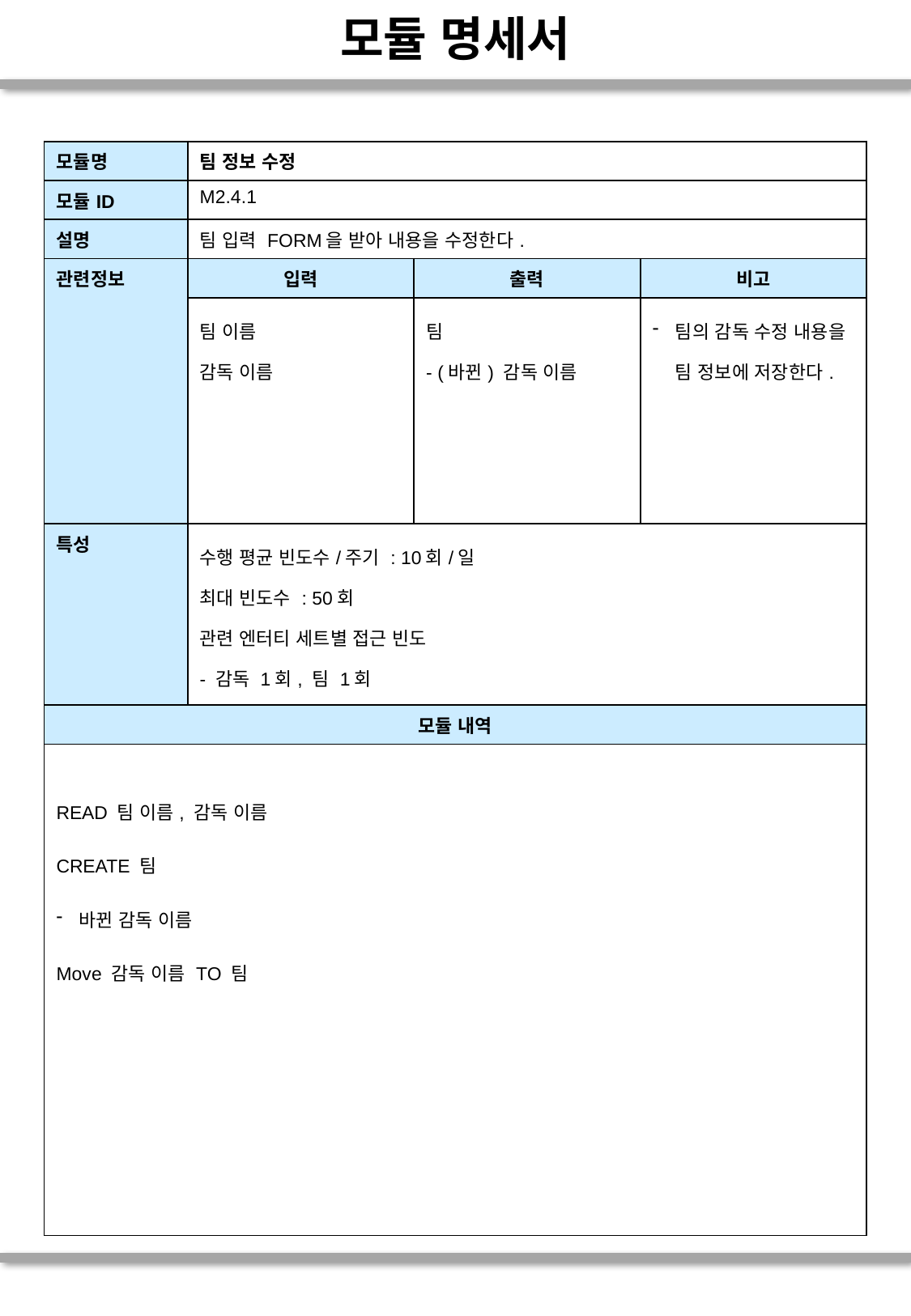

# 모듈 명세서
| 모듈명 | 팀 정보 수정 |  |  |
| --- | --- | --- | --- |
| 모듈ID | M2.4.1 |  |  |
| 설명 | 팀 입력 FORM을 받아 내용을 수정한다. |  |  |
| 관련정보 | 입력 | 출력 | 비고 |
|  | 팀 이름 감독 이름 | 팀 - (바뀐) 감독 이름 | 팀의 감독 수정 내용을 팀 정보에 저장한다. |
| 특성 | 수행 평균 빈도수/주기 : 10회/일 최대 빈도수 : 50회 관련 엔터티 세트별 접근 빈도 - 감독 1회, 팀 1회 |  |  |
| 모듈 내역 |  |  |  |
| READ 팀 이름, 감독 이름 CREATE 팀 바뀐 감독 이름 Move 감독 이름 TO 팀 |  |  |  |